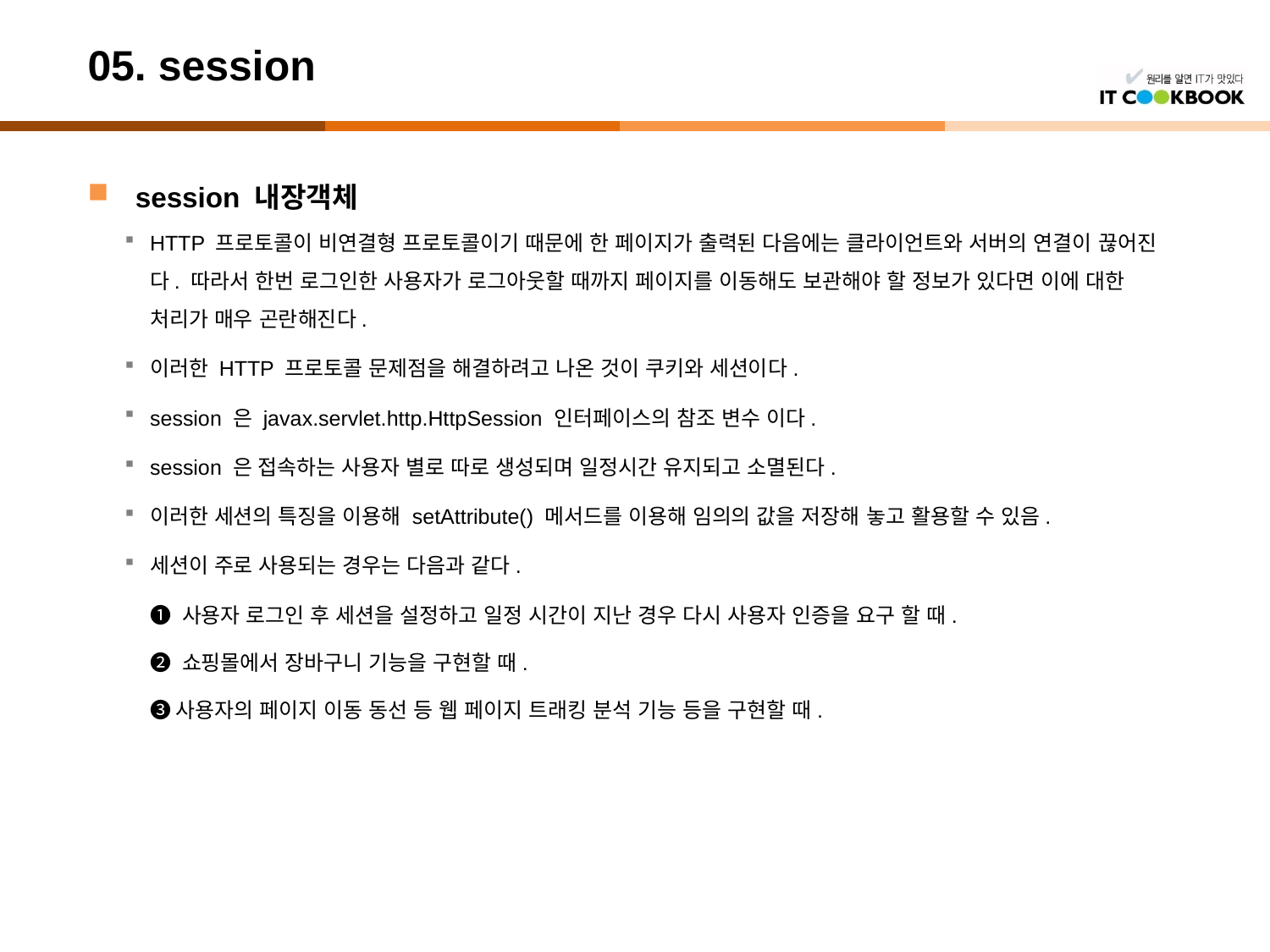

# 05. session
session 내장객체
HTTP 프로토콜이 비연결형 프로토콜이기 때문에 한 페이지가 출력된 다음에는 클라이언트와 서버의 연결이 끊어진다. 따라서 한번 로그인한 사용자가 로그아웃할 때까지 페이지를 이동해도 보관해야 할 정보가 있다면 이에 대한 처리가 매우 곤란해진다.
이러한 HTTP 프로토콜 문제점을 해결하려고 나온 것이 쿠키와 세션이다.
session 은 javax.servlet.http.HttpSession 인터페이스의 참조 변수 이다.
session 은 접속하는 사용자 별로 따로 생성되며 일정시간 유지되고 소멸된다.
이러한 세션의 특징을 이용해 setAttribute() 메서드를 이용해 임의의 값을 저장해 놓고 활용할 수 있음.
세션이 주로 사용되는 경우는 다음과 같다.
➊ 사용자 로그인 후 세션을 설정하고 일정 시간이 지난 경우 다시 사용자 인증을 요구 할 때.
➋ 쇼핑몰에서 장바구니 기능을 구현할 때.
➌사용자의 페이지 이동 동선 등 웹 페이지 트래킹 분석 기능 등을 구현할 때.